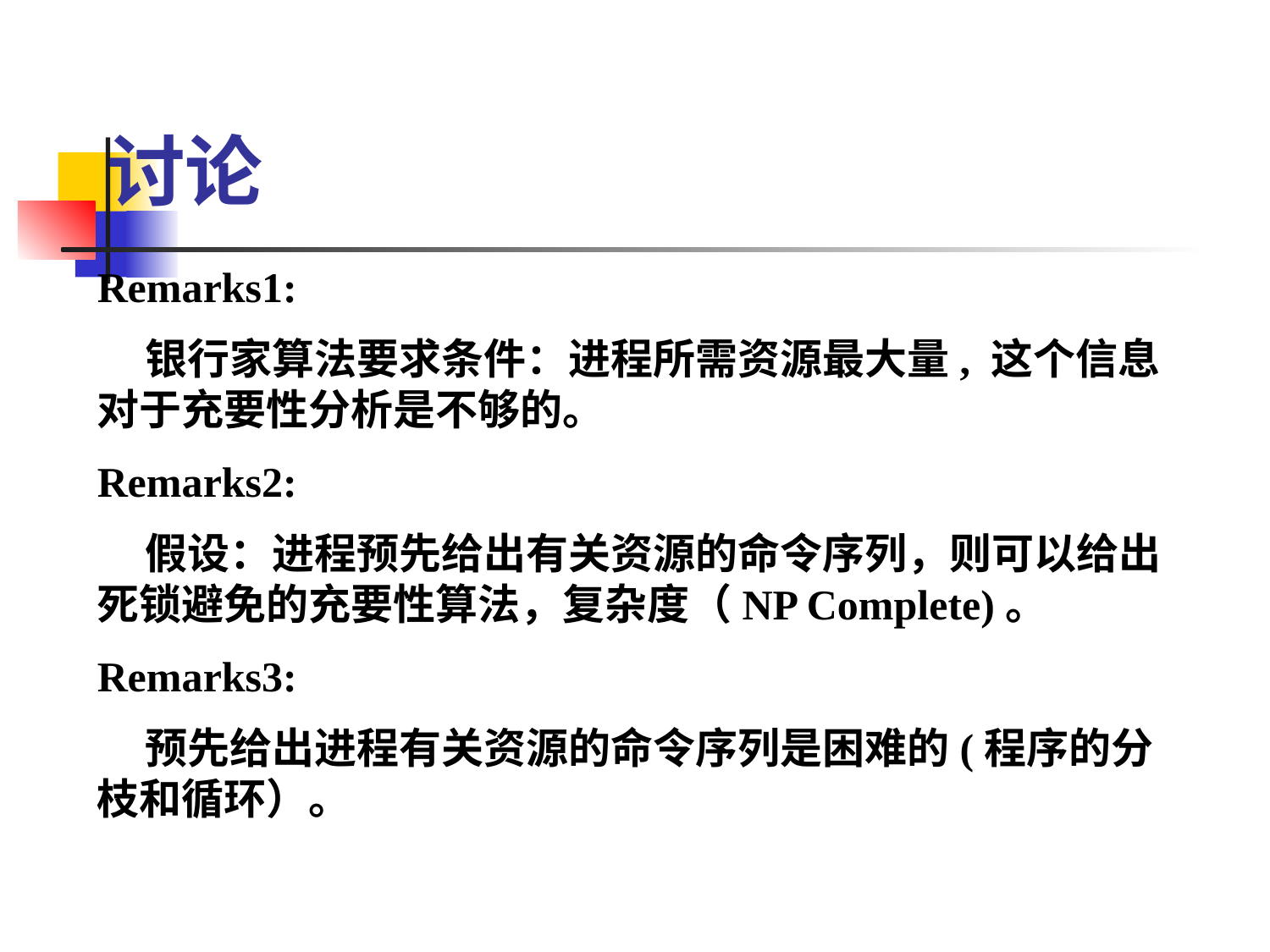

# 讨论
Remarks1:
    银行家算法要求条件：进程所需资源最大量, 这个信息对于充要性分析是不够的。
Remarks2:
    假设：进程预先给出有关资源的命令序列，则可以给出死锁避免的充要性算法，复杂度（NP Complete)。
Remarks3:
    预先给出进程有关资源的命令序列是困难的(程序的分枝和循环）。